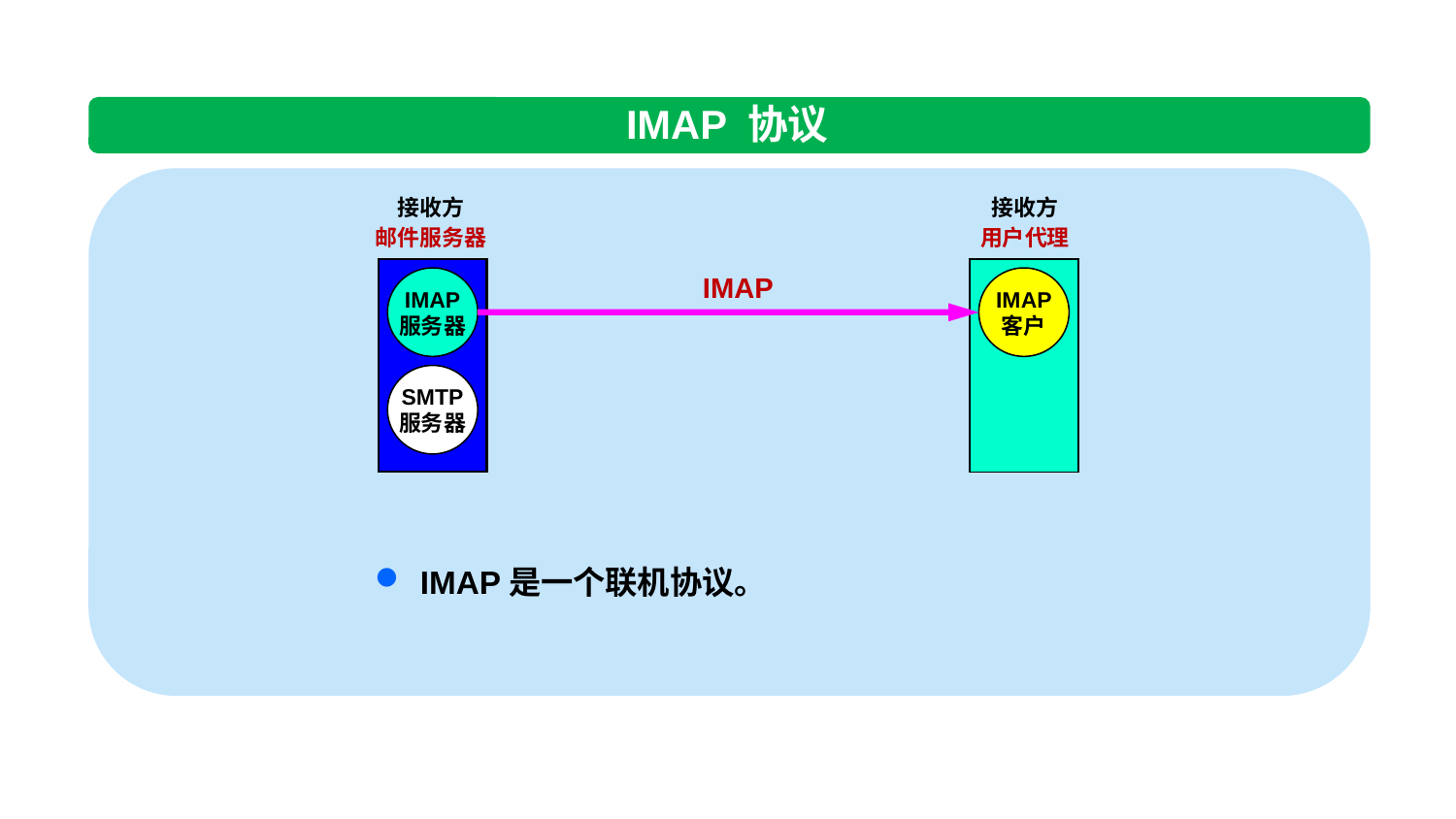

IMAP 协议

接收方
邮件服务器
接收方
用户代理

IMAP
IMAP
服务器
IMAP
客户

SMTP
服务器
IMAP是一个联机协议。
107